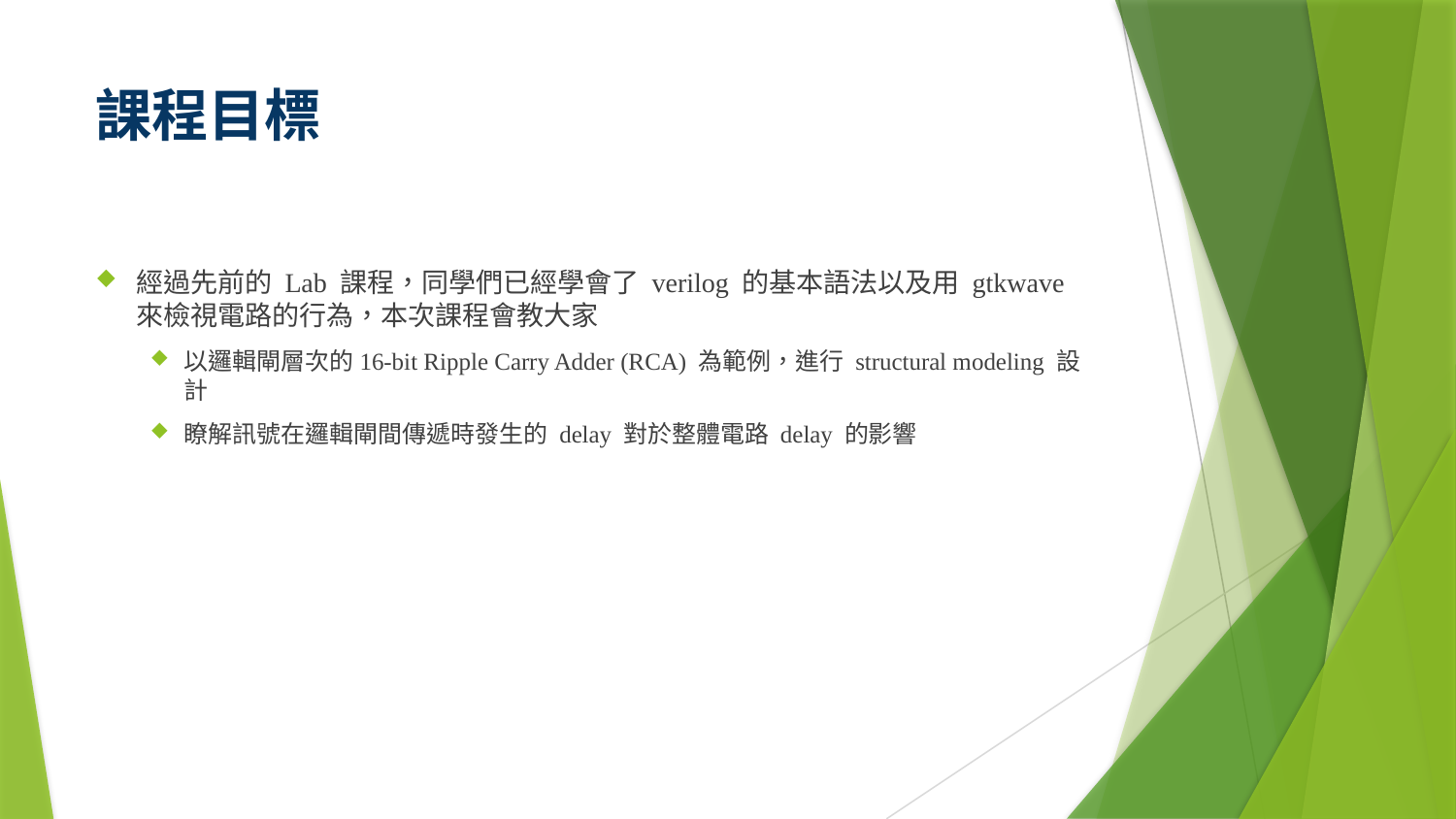

# 課程目標
經過先前的 Lab 課程，同學們已經學會了 verilog 的基本語法以及用 gtkwave 來檢視電路的行為，本次課程會教大家
以邏輯閘層次的16-bit Ripple Carry Adder (RCA) 為範例，進行 structural modeling 設計
瞭解訊號在邏輯閘間傳遞時發生的 delay 對於整體電路 delay 的影響